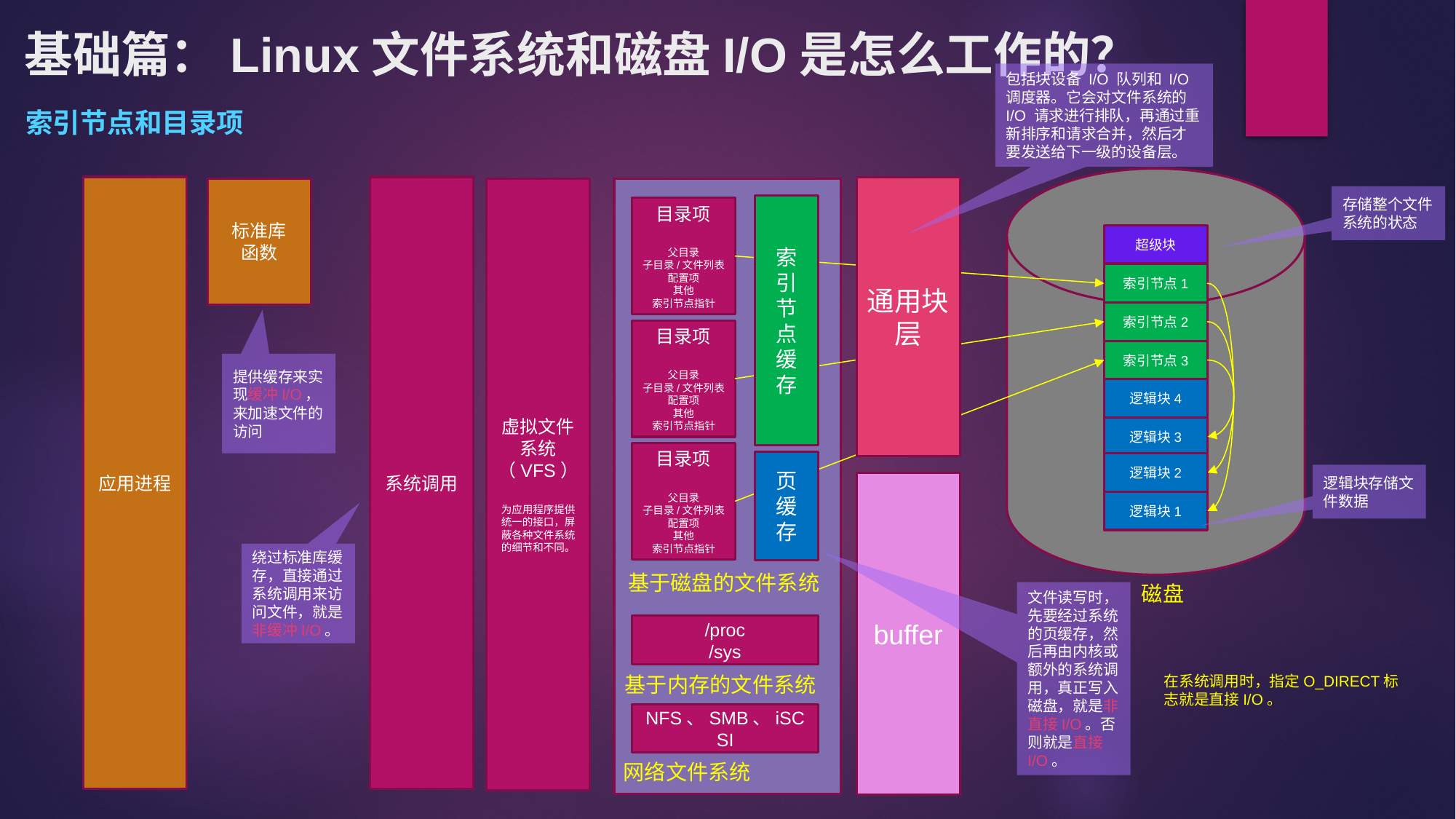

# 基础篇：Linux文件系统和磁盘I/O是怎么工作的？
包括块设备 I/O 队列和 I/O 调度器。它会对文件系统的 I/O 请求进行排队，再通过重新排序和请求合并，然后才要发送给下一级的设备层。
索引节点和目录项

应用进程
系统调用
通用块层
标准库
函数

虚拟文件系统（VFS）

为应用程序提供统一的接口，屏蔽各种文件系统的细节和不同。
存储整个文件系统的状态
索引节点缓存
目录项

父目录
子目录/文件列表
配置项
其他
索引节点指针
超级块
索引节点1
索引节点2
目录项

父目录
子目录/文件列表
配置项
其他
索引节点指针
索引节点3
提供缓存来实现缓冲I/O，来加速文件的访问
逻辑块4
逻辑块3
目录项

父目录
子目录/文件列表
配置项
其他
索引节点指针
页缓存
逻辑块2
逻辑块存储文件数据
buffer
逻辑块1
绕过标准库缓存，直接通过系统调用来访问文件，就是非缓冲I/O。
基于磁盘的文件系统
磁盘
文件读写时，先要经过系统的页缓存，然后再由内核或额外的系统调用，真正写入磁盘，就是非直接I/O。否则就是直接I/O。
/proc
/sys
基于内存的文件系统
在系统调用时，指定O_DIRECT标志就是直接I/O。
NFS、SMB、iSCSI
网络文件系统